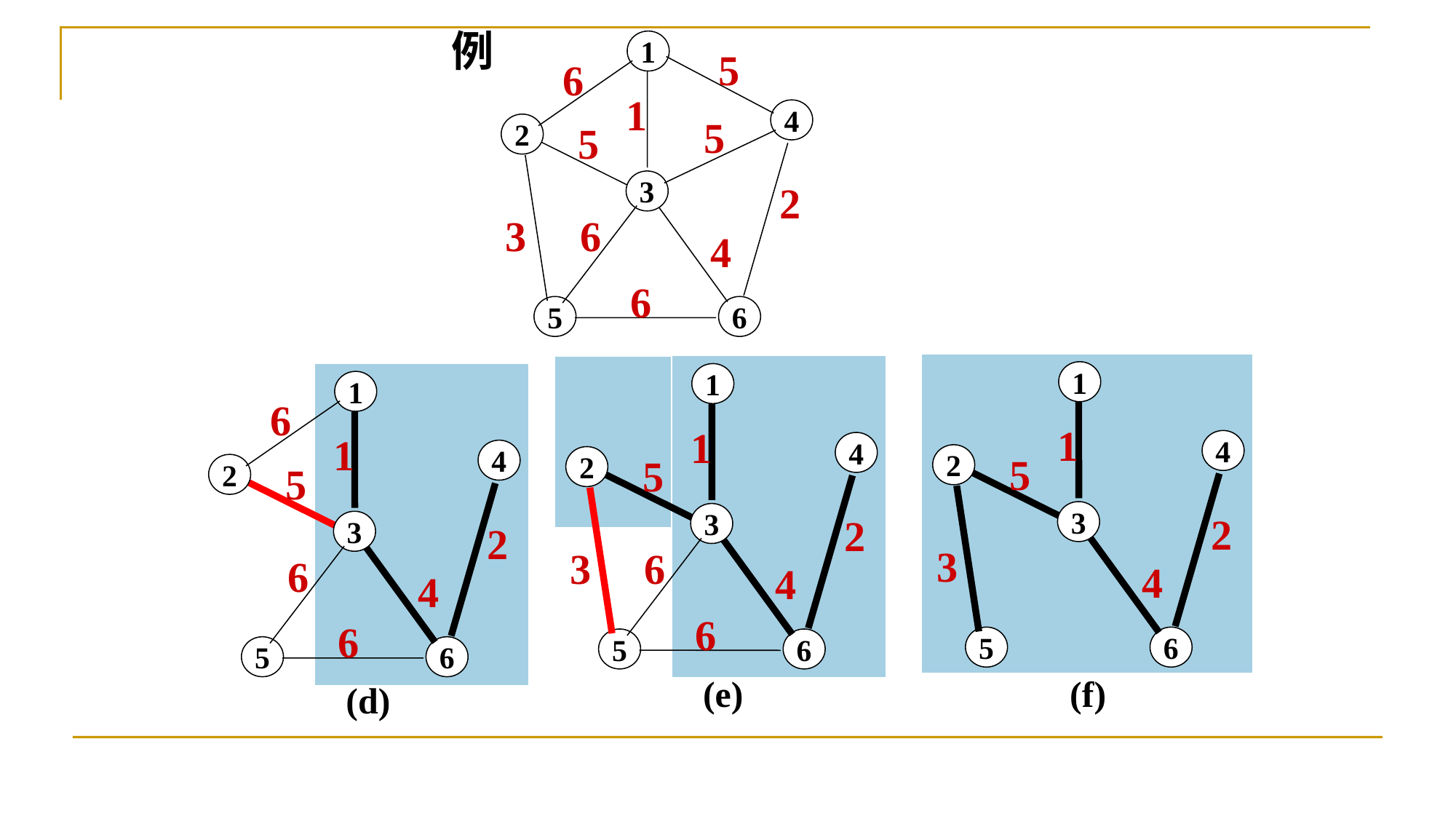

例
1
5
6

1
4
5
5
2

3
2
3
6

4
6
5
6

1

1
4

5
2

3
2
3

4

5
6

(f)

1

1
4

5
2

3
2
3
6

4
6
5
6

(e)

1

6

1
4

5
2

3
2

6

4
6
5
6

(d)